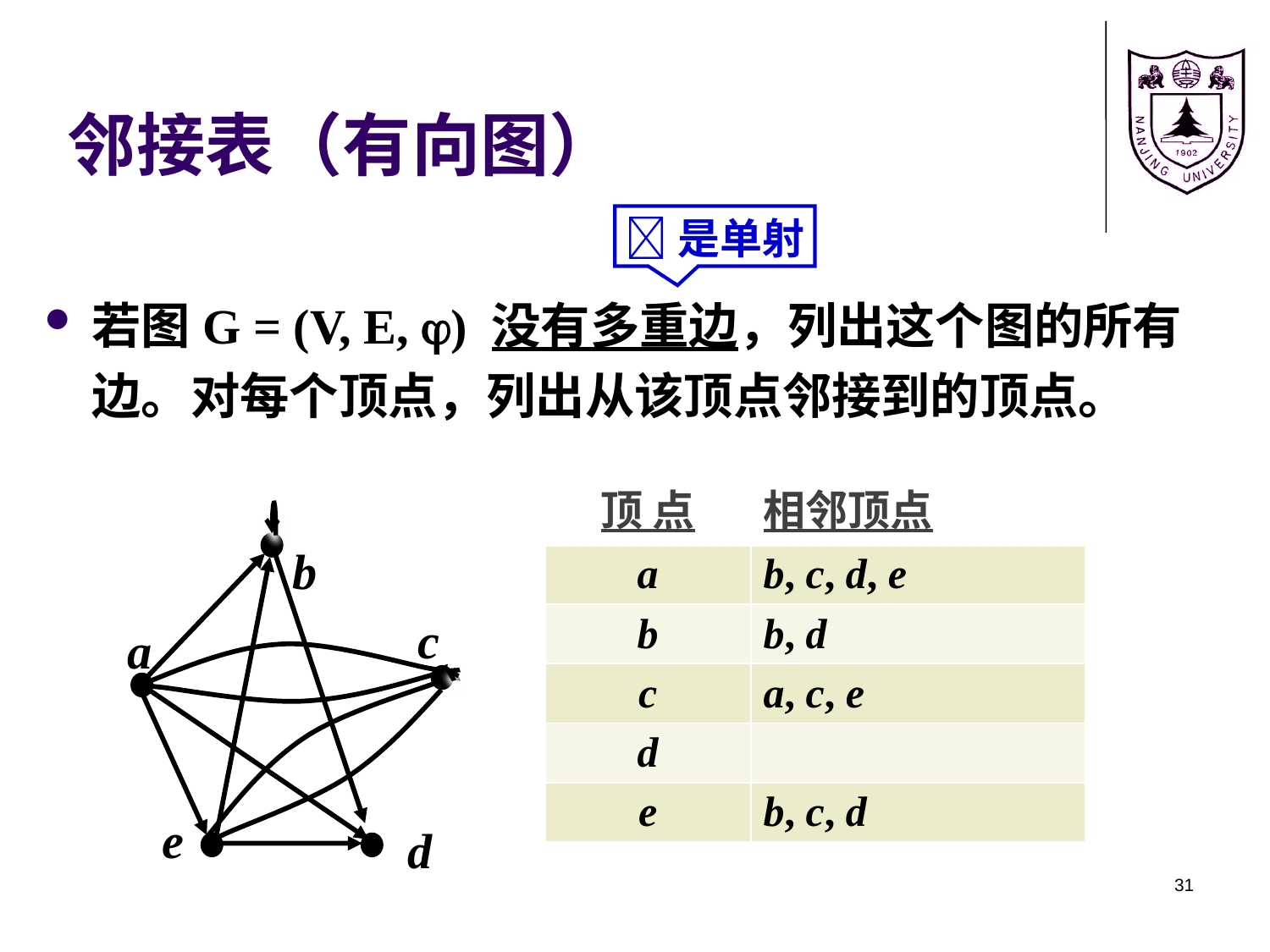

# 邻接表（有向图）
ϕ是单射
若图G = (V, E, ϕ) 没有多重边，列出这个图的所有边。对每个顶点，列出从该顶点邻接到的顶点。
| 顶 点 | 相邻顶点 |
| --- | --- |
| a | b, c, d, e |
| b | b, d |
| c | a, c, e |
| d |  |
| e | b, c, d |

b

c
a

e
d

31